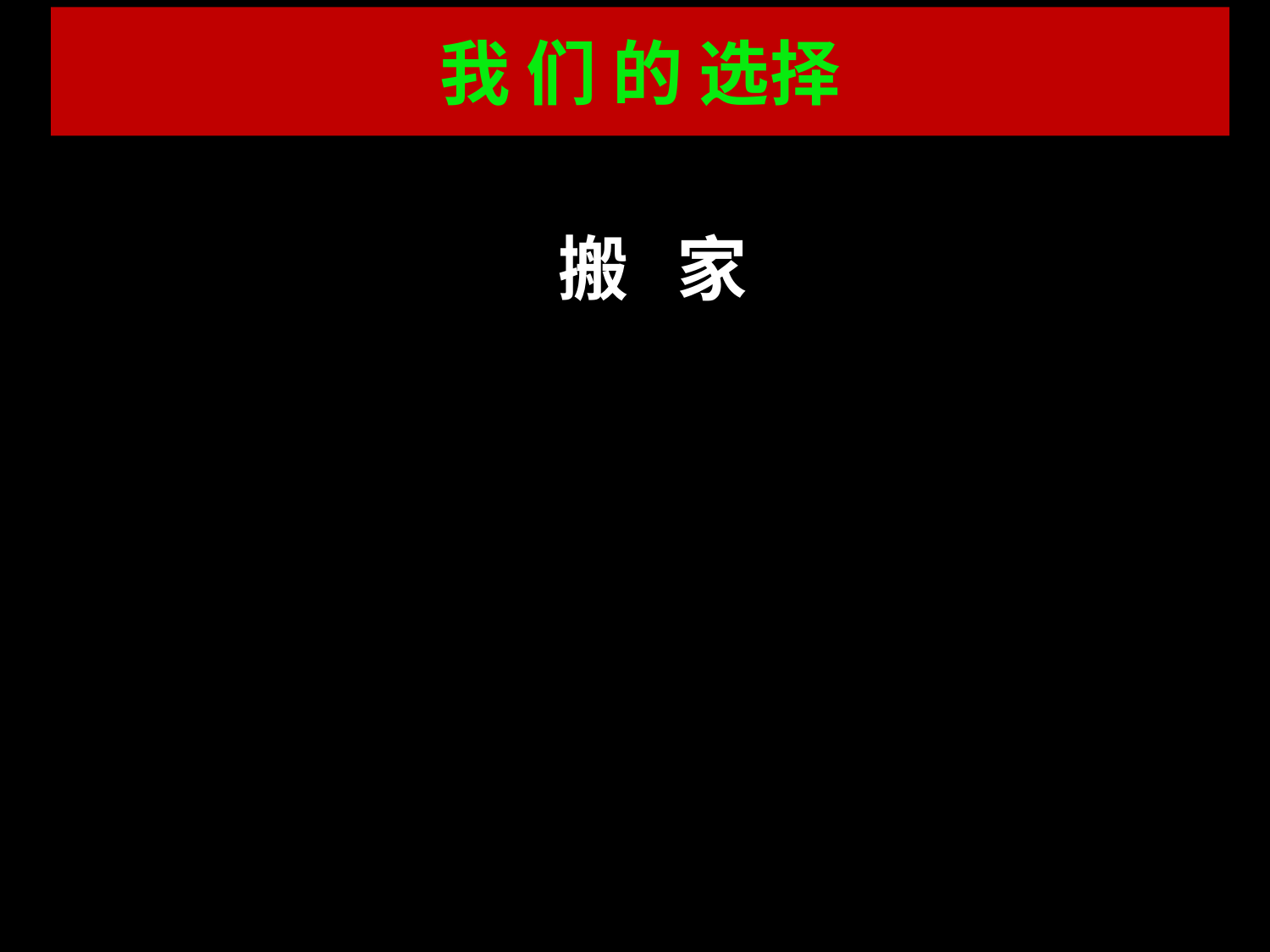

我 们 的 选择
#

   搬   家

17